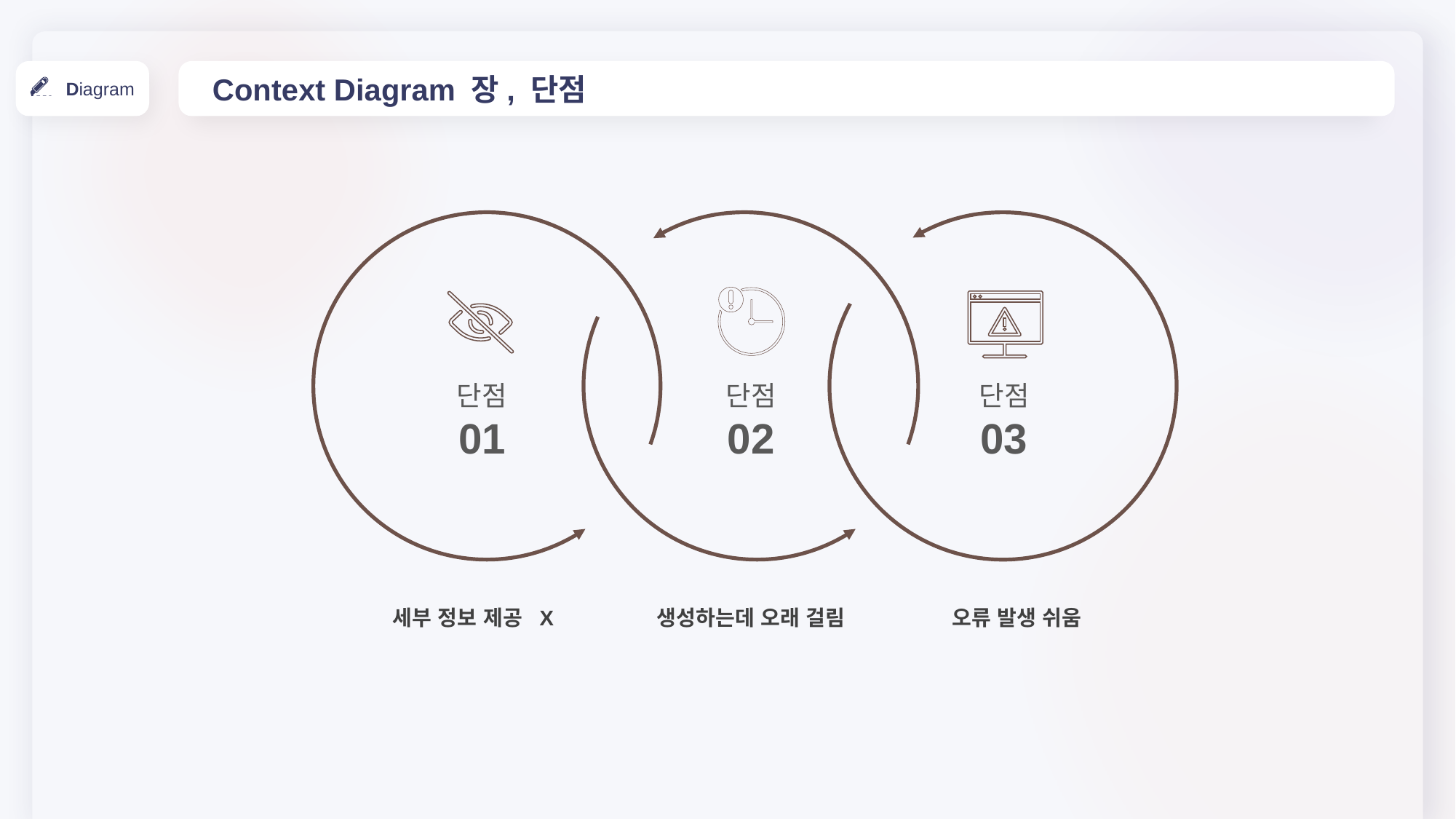

Context Diagram 장, 단점
Diagram

단점
01
단점
02
단점
03
오류 발생 쉬움
생성하는데 오래 걸림
세부 정보 제공  X